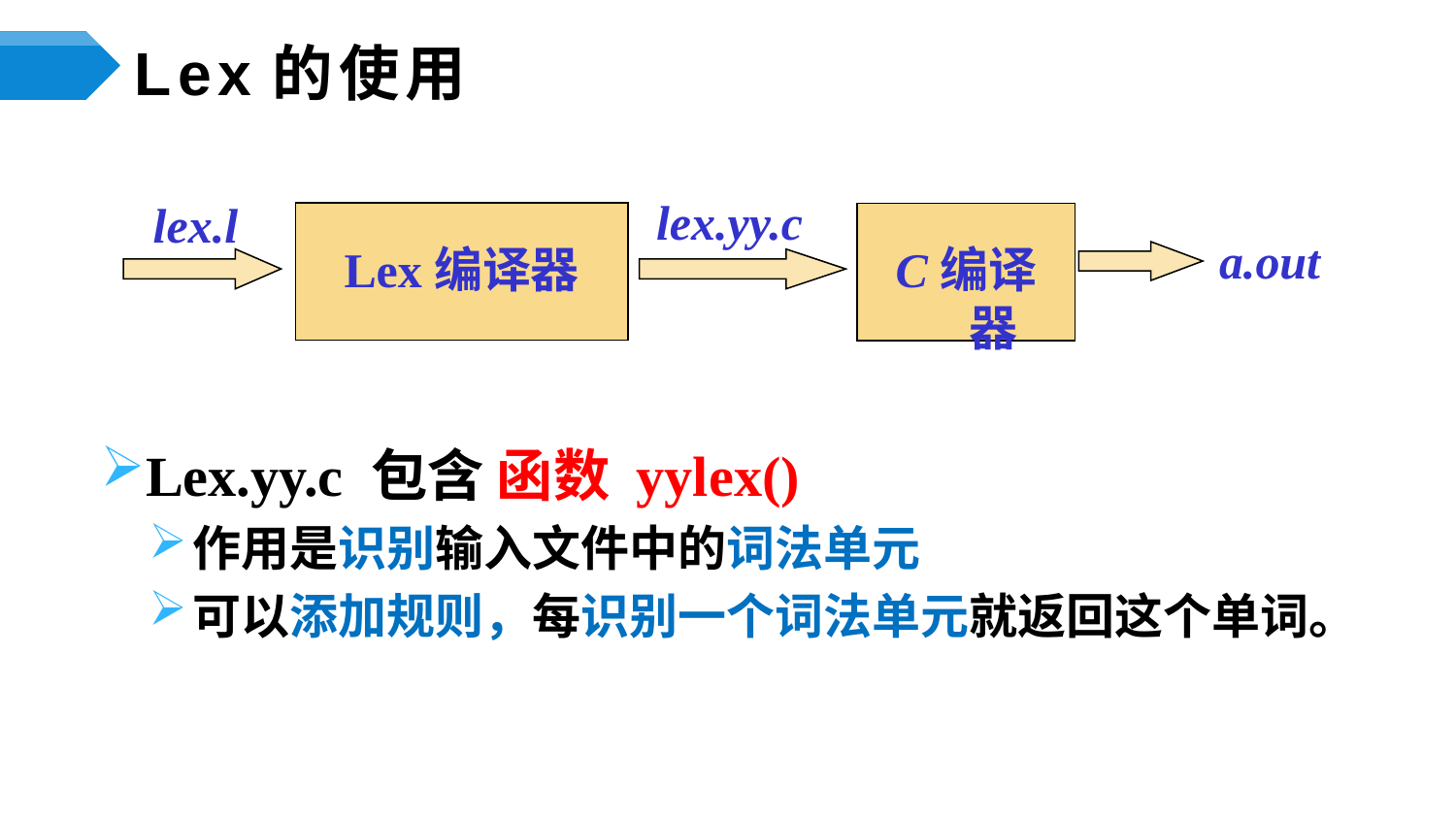

# Lex的使用
lex.yy.c
lex.l

Lex编译器

C编译器

a.out

Lex.yy.c 包含 函数 yylex()
作用是识别输入文件中的词法单元
可以添加规则，每识别一个词法单元就返回这个单词。